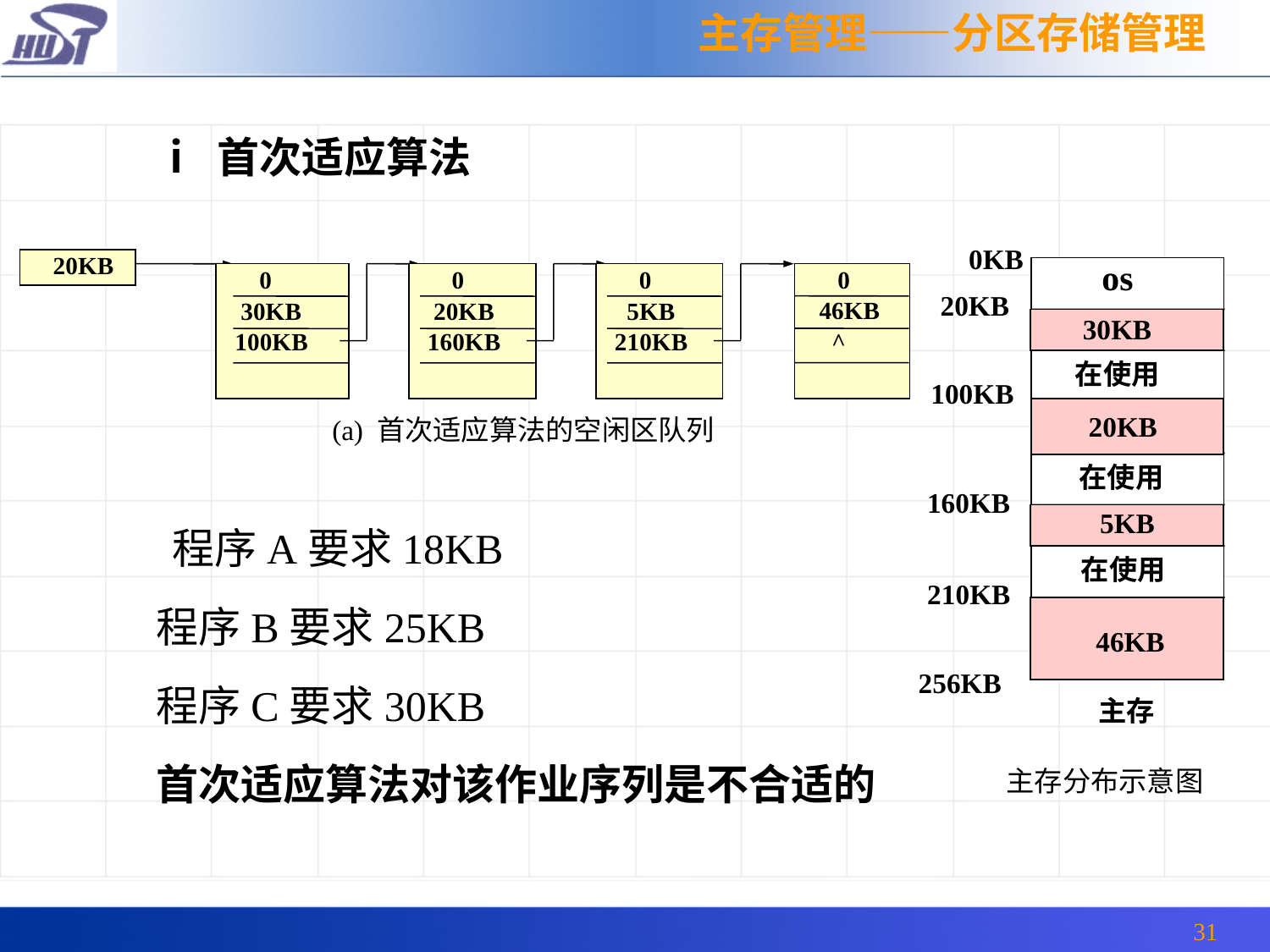

主存管理——分区存储管理
ⅰ 首次适应算法
0KB
os

20KB
30KB

在使用
100KB

20KB

在使用
160KB
5KB

在使用
210KB

46KB
256KB
主存

 20KB
     0
  46KB
    ^

     0
  30KB
 100KB

     0
  20KB
 160KB

     0
   5KB
 210KB

(a) 首次适应算法的空闲区队列
    程序A要求18KB
         程序B要求25KB
         程序C要求30KB
         首次适应算法对该作业序列是不合适的
主存分布示意图
31